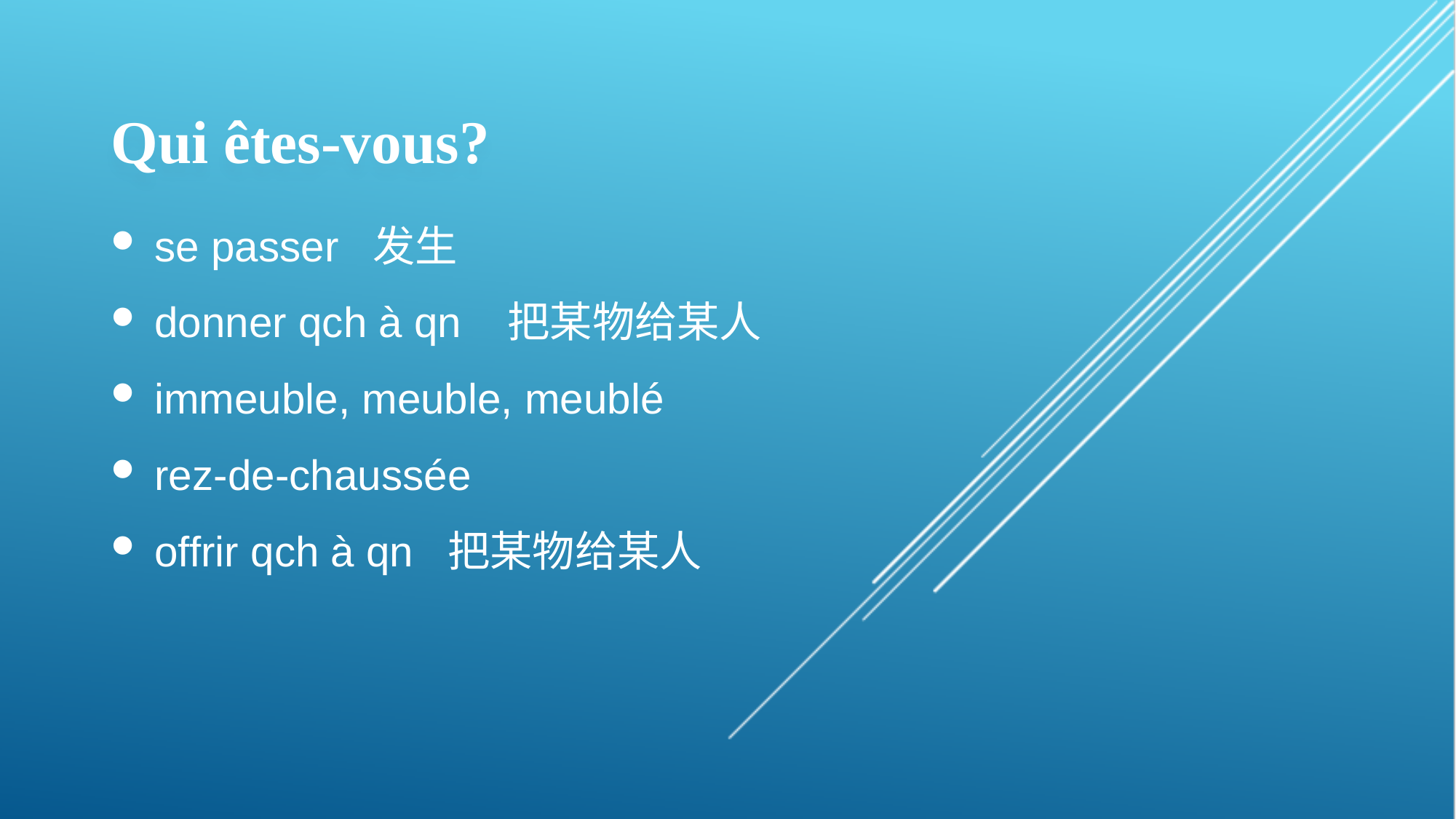

# Qui êtes-vous?
 se passer  发生
 donner qch à qn   把某物给某人
 immeuble, meuble, meublé
 rez-de-chaussée
 offrir qch à qn  把某物给某人